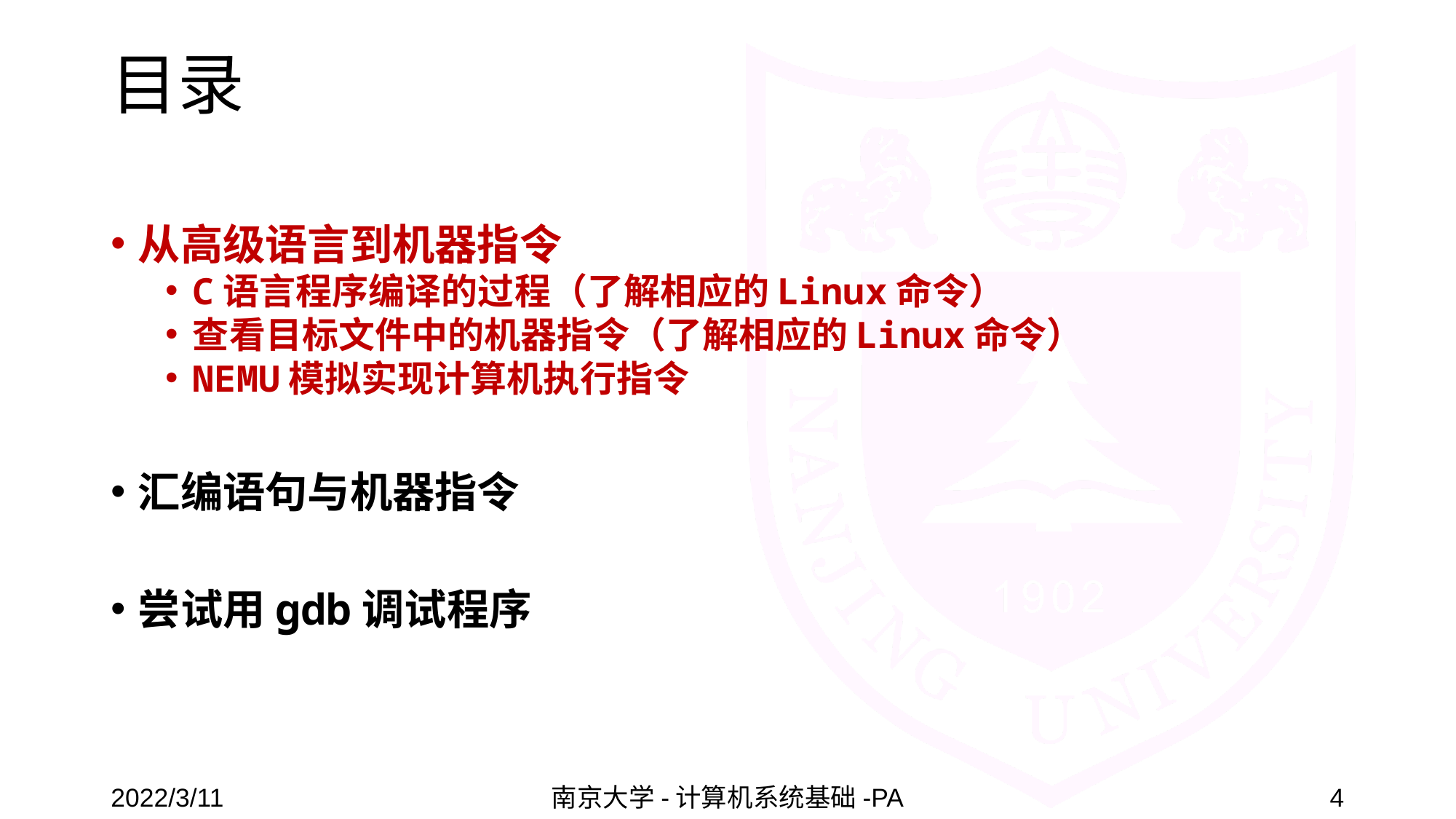

# 目录
从高级语言到机器指令
C语言程序编译的过程（了解相应的Linux命令）
查看目标文件中的机器指令（了解相应的Linux命令）
NEMU模拟实现计算机执行指令
汇编语句与机器指令
尝试用gdb调试程序

2022/3/11
南京大学-计算机系统基础-PA
4